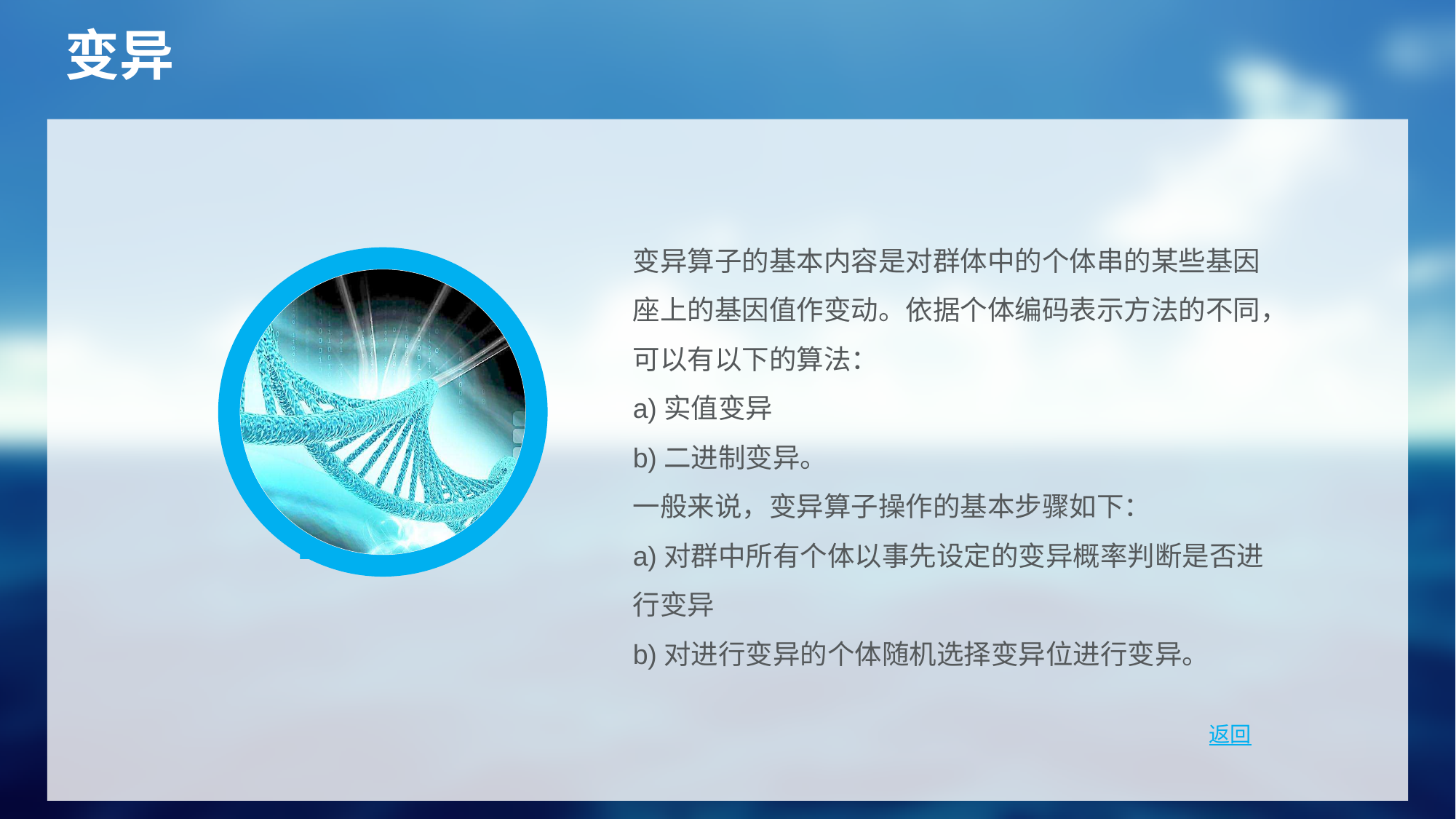

变异
变异算子的基本内容是对群体中的个体串的某些基因座上的基因值作变动。依据个体编码表示方法的不同，可以有以下的算法：
a)实值变异
b)二进制变异。
一般来说，变异算子操作的基本步骤如下：
a)对群中所有个体以事先设定的变异概率判断是否进行变异
b)对进行变异的个体随机选择变异位进行变异。

DOLOR SIT
返回